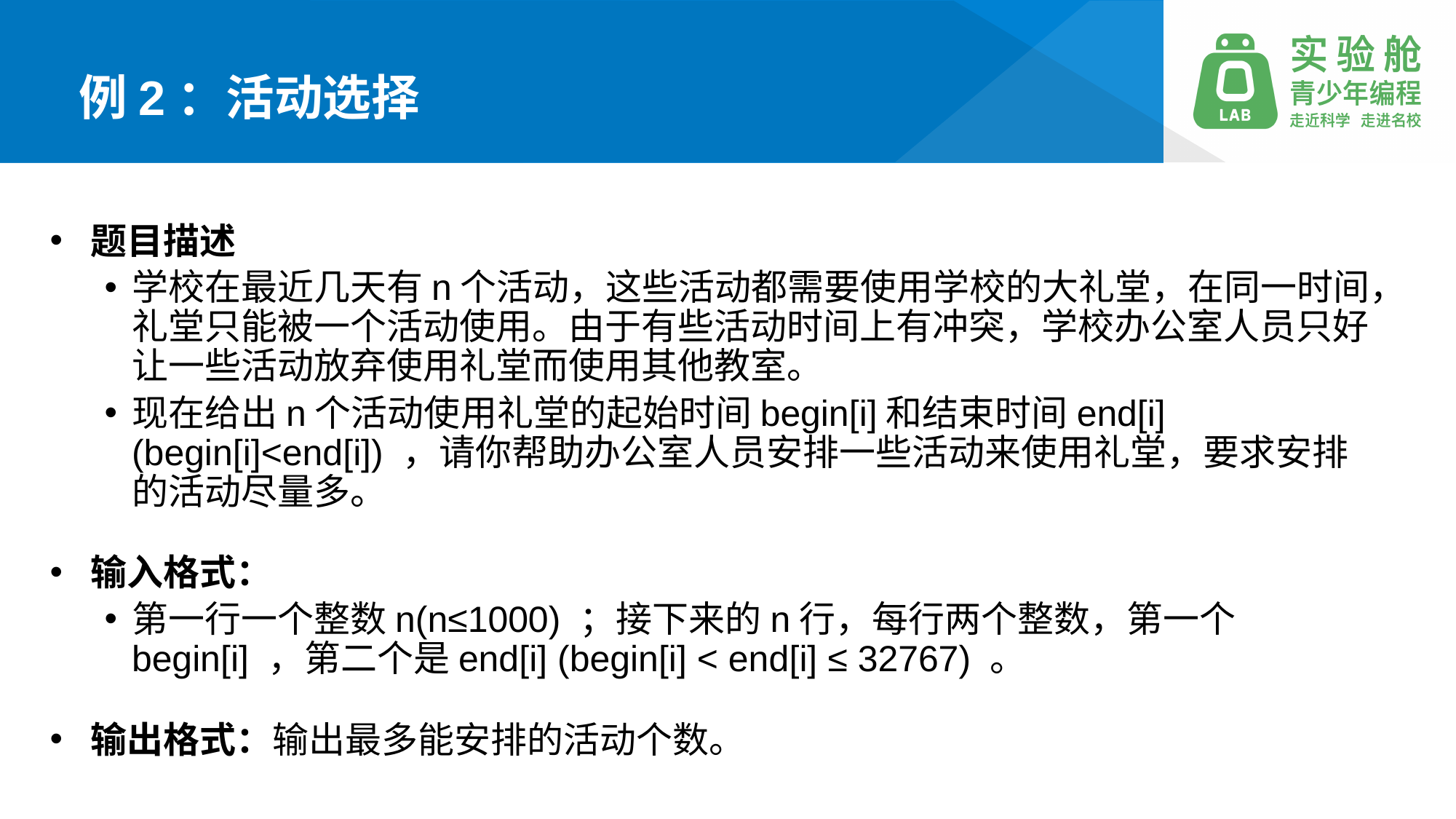

例2：活动选择

题目描述
学校在最近几天有n个活动，这些活动都需要使用学校的大礼堂，在同一时间，礼堂只能被一个活动使用。由于有些活动时间上有冲突，学校办公室人员只好让一些活动放弃使用礼堂而使用其他教室。
现在给出n个活动使用礼堂的起始时间begin[i]和结束时间end[i](begin[i]<end[i]) ，请你帮助办公室人员安排一些活动来使用礼堂，要求安排的活动尽量多。
输入格式：
第一行一个整数n(n≤1000) ；接下来的n行，每行两个整数，第一个begin[i] ，第二个是end[i] (begin[i] < end[i] ≤ 32767) 。
输出格式：输出最多能安排的活动个数。